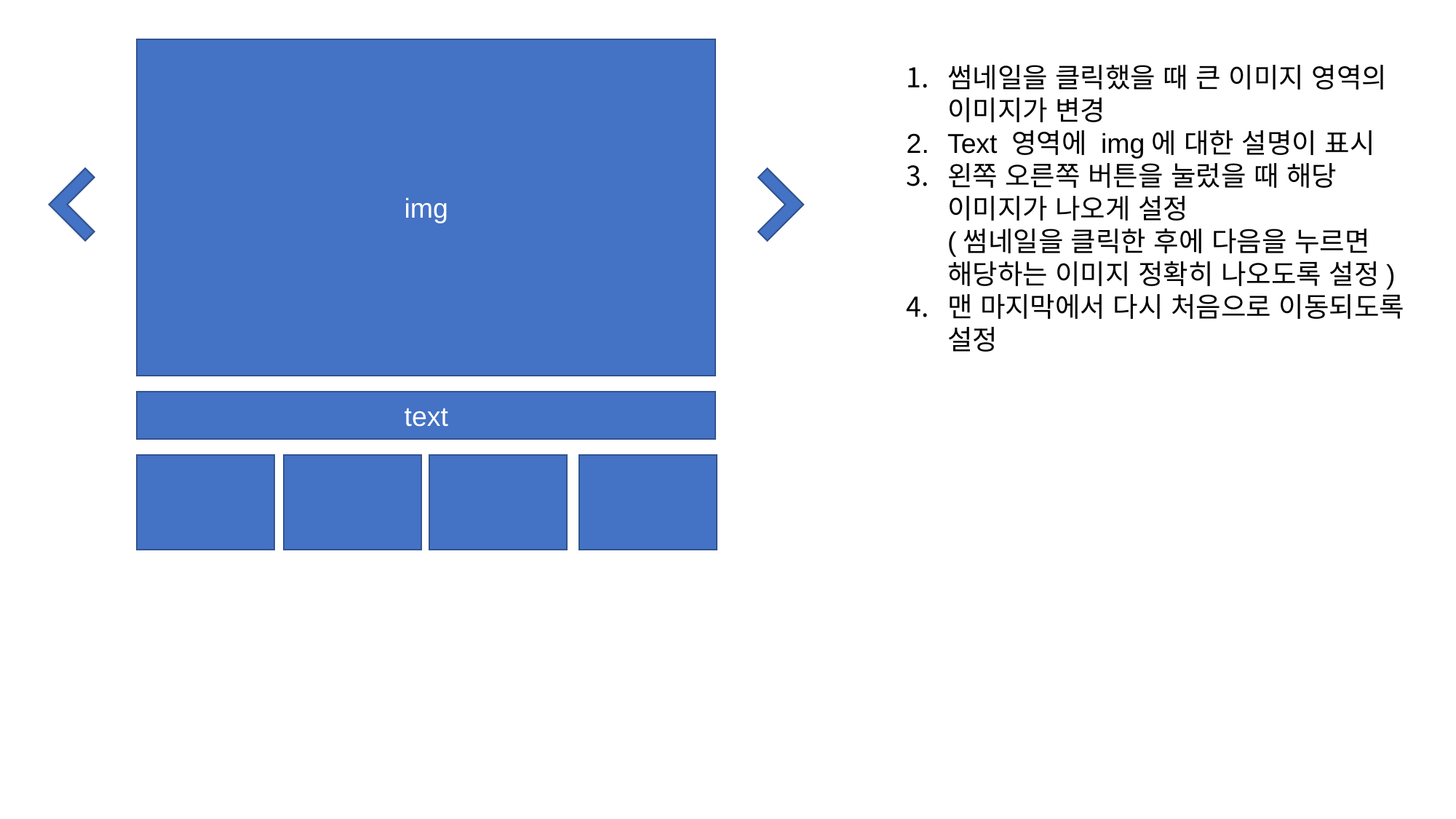

img

text

썸네일을 클릭했을 때 큰 이미지 영역의
이미지가 변경
Text 영역에 img에 대한 설명이 표시
왼쪽 오른쪽 버튼을 눌렀을 때 해당
이미지가 나오게 설정
(썸네일을 클릭한 후에 다음을 누르면
해당하는 이미지 정확히 나오도록 설정)
맨 마지막에서 다시 처음으로 이동되도록
설정